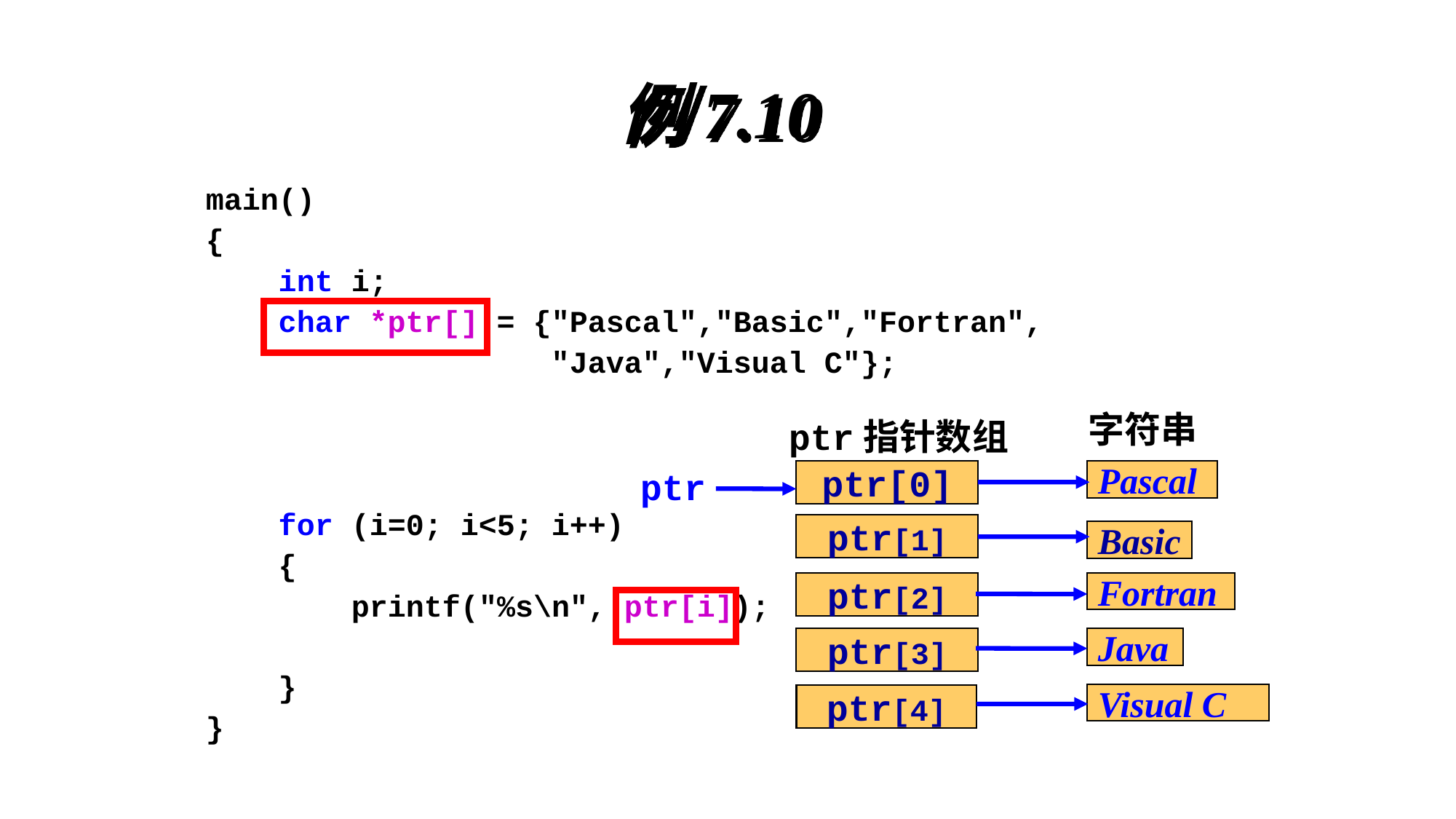

# 例7.10
main()
{
    int i;
    char *ptr[] = {"Pascal","Basic","Fortran",
                   "Java","Visual C"};

    for (i=0; i<5; i++)
    {
        printf("%s\n", ptr[i]);

    }
}

字符串
ptr指针数组
ptr
ptr[0]
Pascal

ptr[1]
Basic

ptr[2]
Fortran

ptr[3]
Java

Visual C
ptr[4]